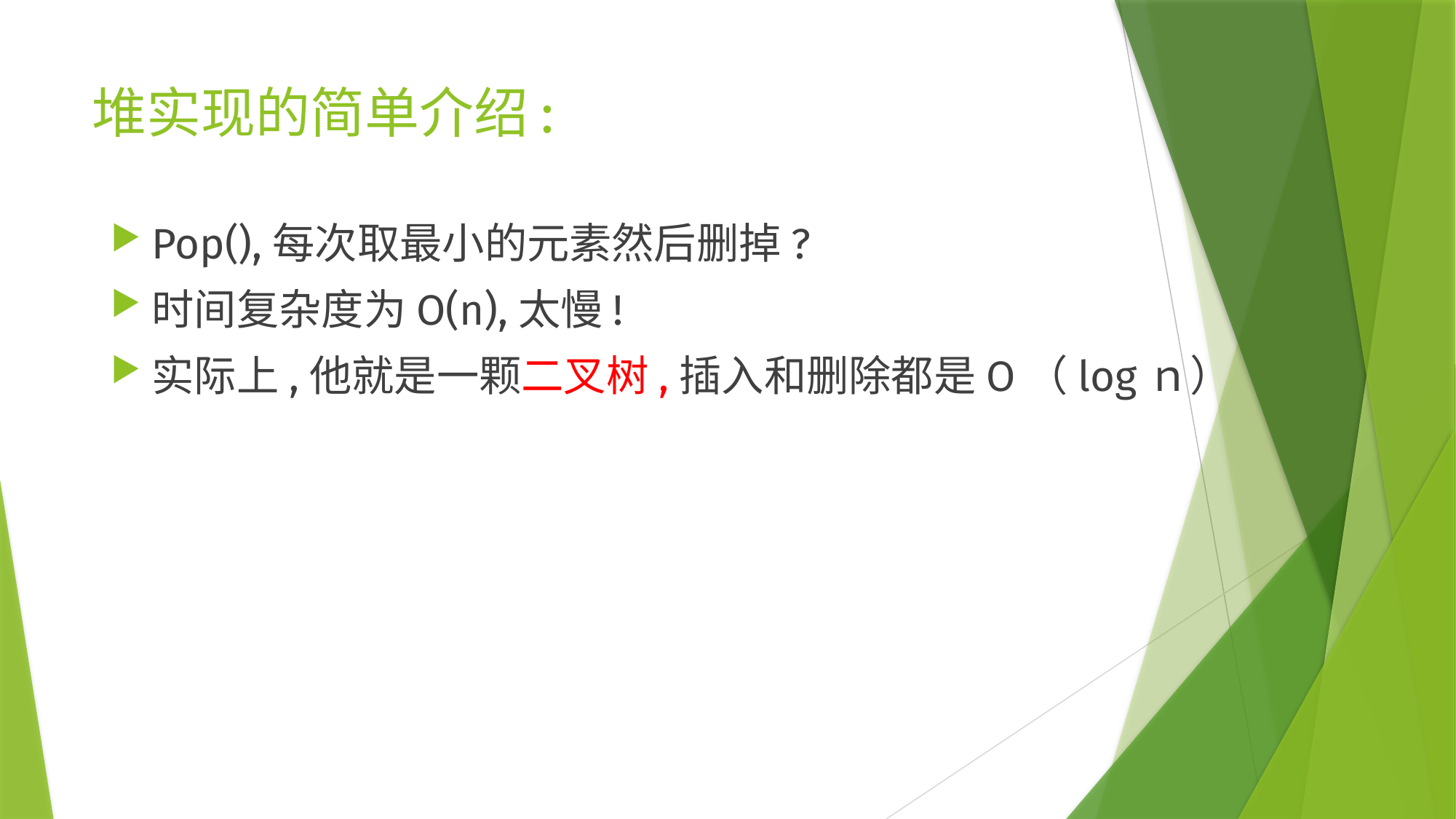

# 堆实现的简单介绍:
Pop(),每次取最小的元素然后删掉?
时间复杂度为O(n),太慢!
实际上,他就是一颗二叉树,插入和删除都是O（logｎ）